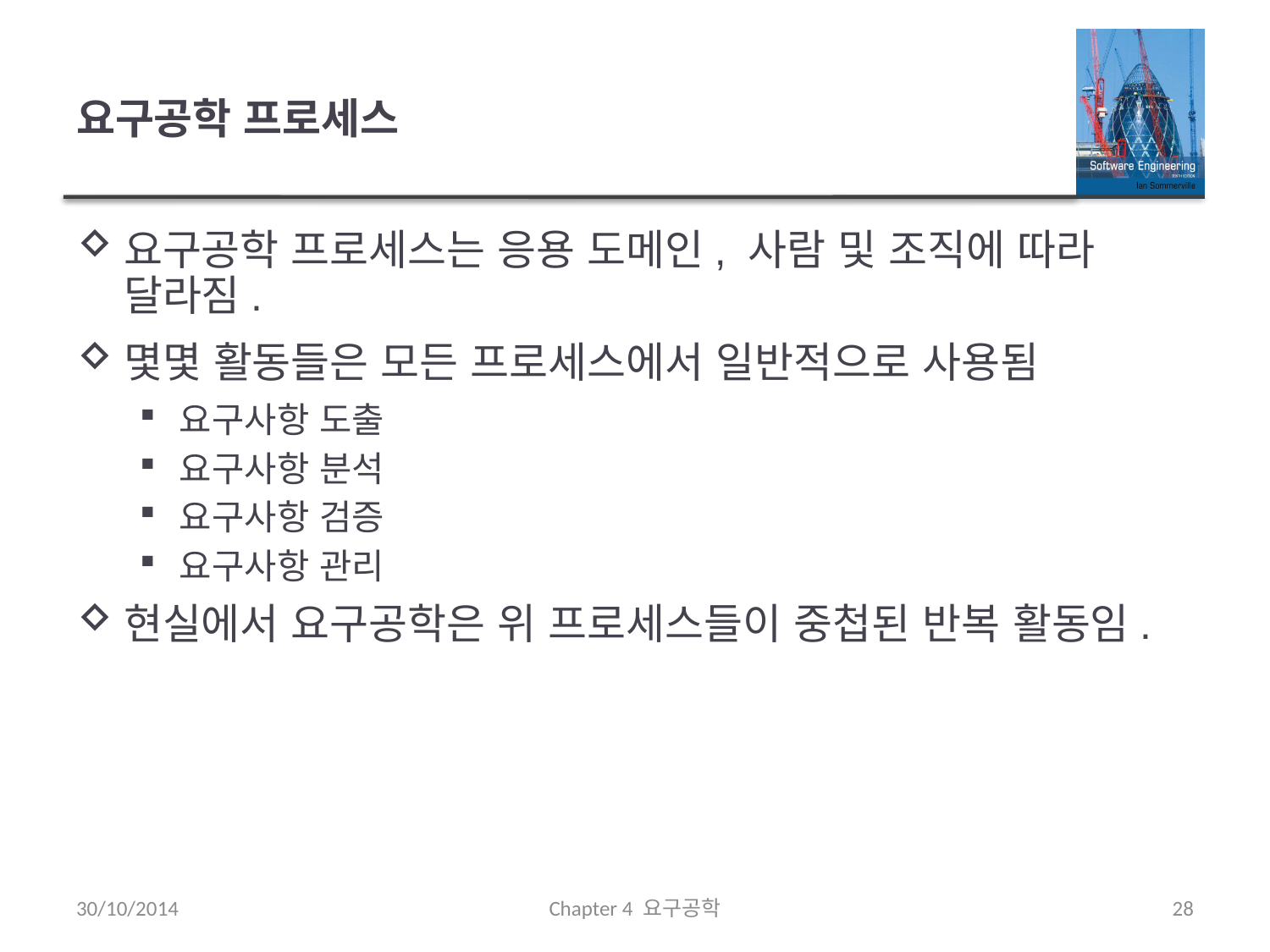

# 요구공학 프로세스
요구공학 프로세스는 응용 도메인, 사람 및 조직에 따라 달라짐.
몇몇 활동들은 모든 프로세스에서 일반적으로 사용됨
요구사항 도출
요구사항 분석
요구사항 검증
요구사항 관리
현실에서 요구공학은 위 프로세스들이 중첩된 반복 활동임.
30/10/2014
Chapter 4 요구공학
28